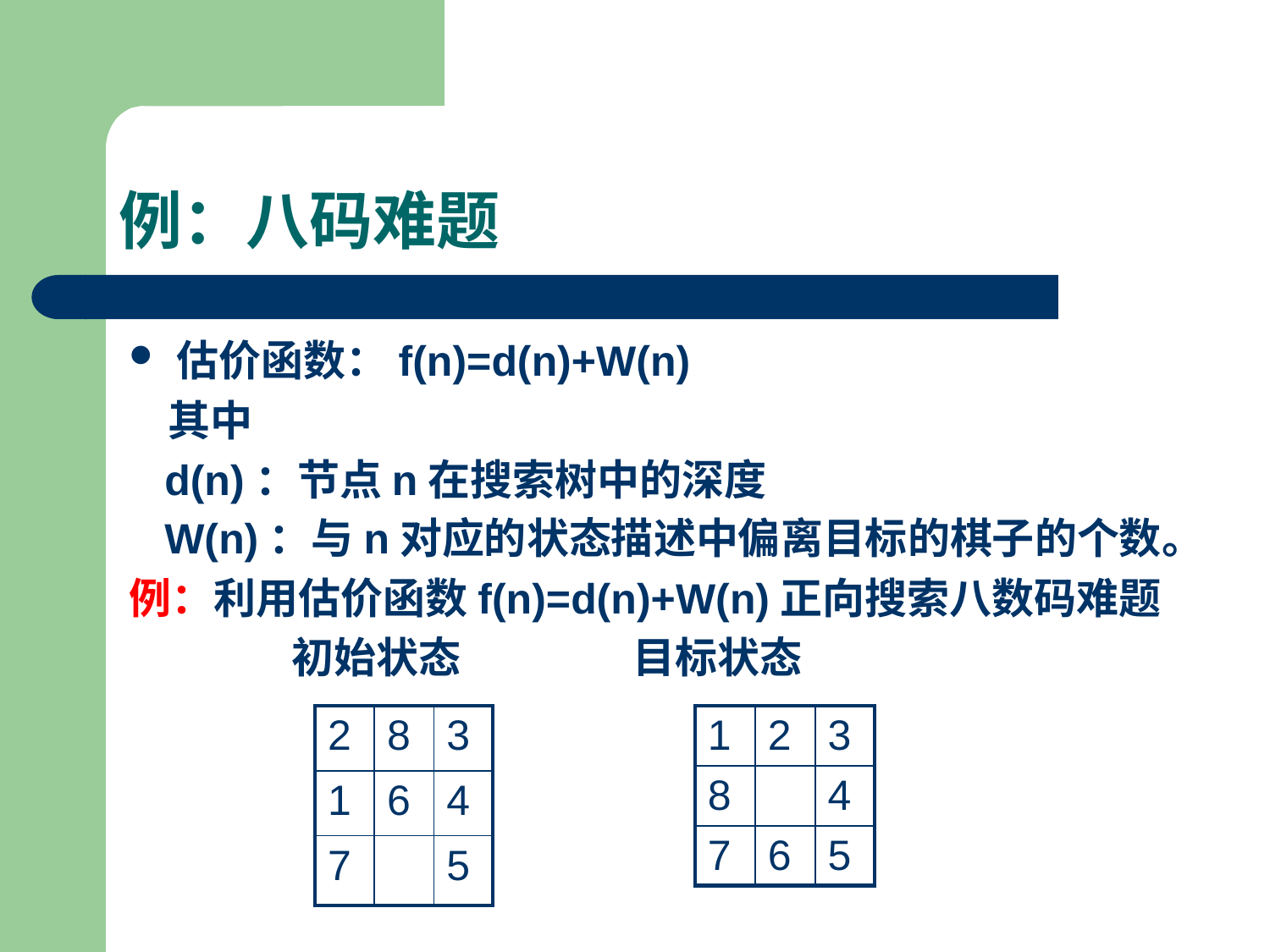

# 例：八码难题
估价函数：f(n)=d(n)+W(n)
   其中
   d(n)：节点n在搜索树中的深度
   W(n)：与n对应的状态描述中偏离目标的棋子的个数。
例：利用估价函数f(n)=d(n)+W(n)正向搜索八数码难题
                初始状态                  目标状态
| 2 | 8 | 3 |
| --- | --- | --- |
| 1 | 6 | 4 |
| 7 |  | 5 |
| 1 | 2 | 3 |
| --- | --- | --- |
| 8 |  | 4 |
| 7 | 6 | 5 |
35